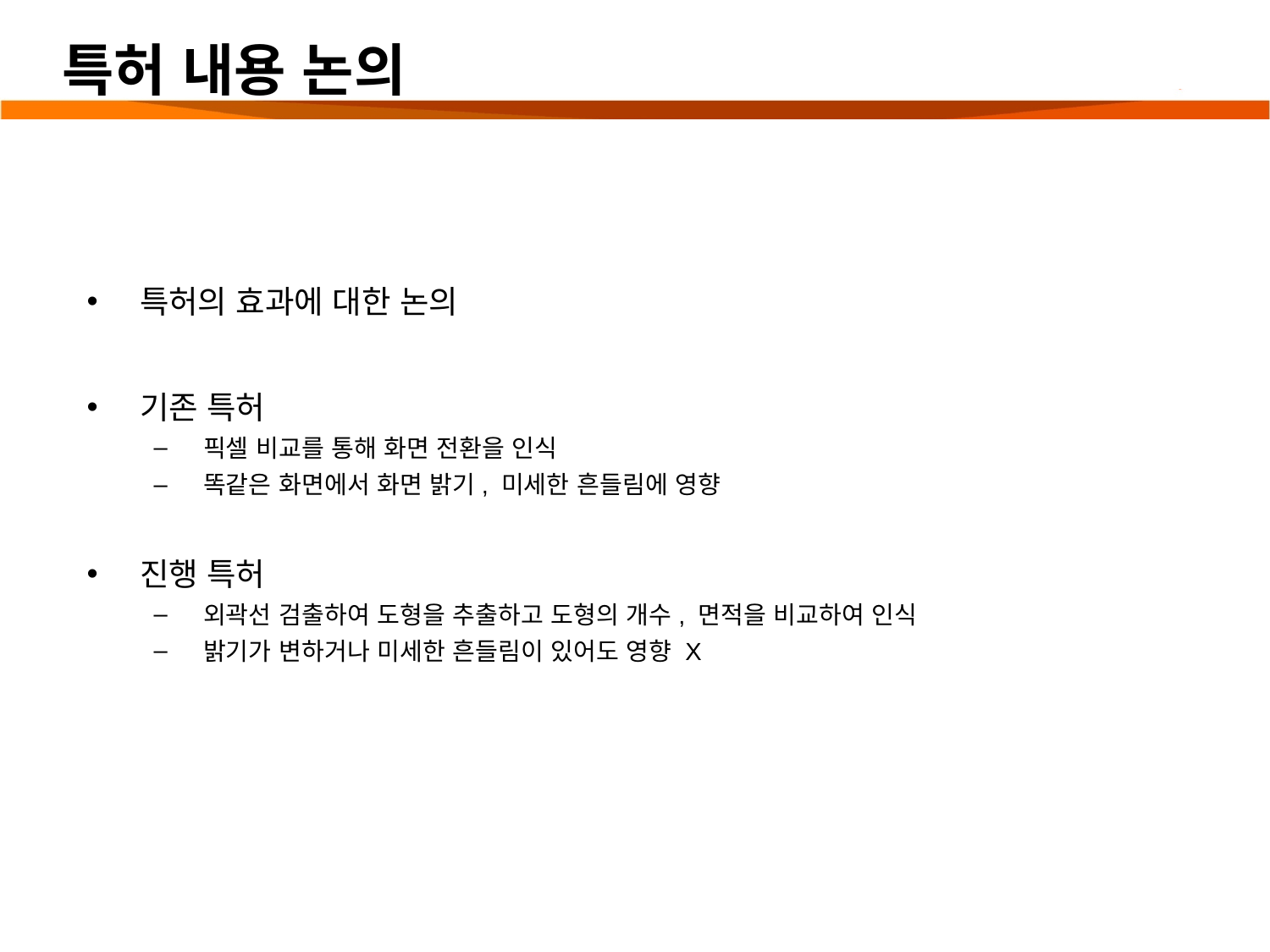

# 특허 내용 논의
특허의 효과에 대한 논의

기존 특허
픽셀 비교를 통해 화면 전환을 인식
똑같은 화면에서 화면 밝기, 미세한 흔들림에 영향

진행 특허
외곽선 검출하여 도형을 추출하고 도형의 개수, 면적을 비교하여 인식
밝기가 변하거나 미세한 흔들림이 있어도 영향 X